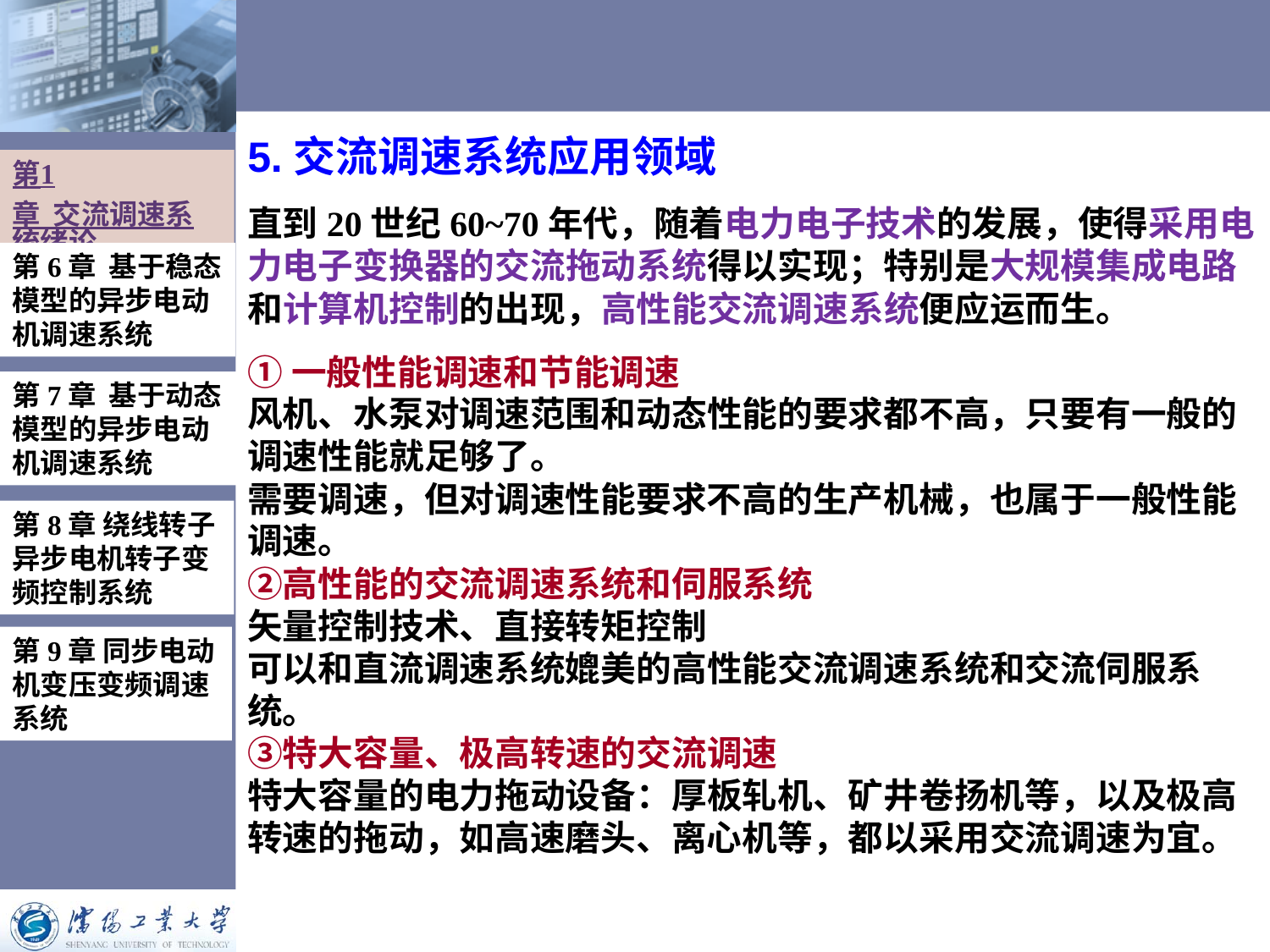

5.交流调速系统应用领域
直到20世纪60~70年代，随着电力电子技术的发展，使得采用电力电子变换器的交流拖动系统得以实现；特别是大规模集成电路和计算机控制的出现，高性能交流调速系统便应运而生。
①一般性能调速和节能调速
风机、水泵对调速范围和动态性能的要求都不高，只要有一般的调速性能就足够了。
需要调速，但对调速性能要求不高的生产机械，也属于一般性能调速。
②高性能的交流调速系统和伺服系统
矢量控制技术、直接转矩控制
可以和直流调速系统媲美的高性能交流调速系统和交流伺服系统。
③特大容量、极高转速的交流调速
特大容量的电力拖动设备：厚板轧机、矿井卷扬机等，以及极高转速的拖动，如高速磨头、离心机等，都以采用交流调速为宜。
第1章  交流调速系统绪论
第6章  基于稳态模型的异步电动机调速系统

第7章  基于动态模型的异步电动机调速系统
第8章 绕线转子异步电机转子变频控制系统
第9章 同步电动机变压变频调速系统